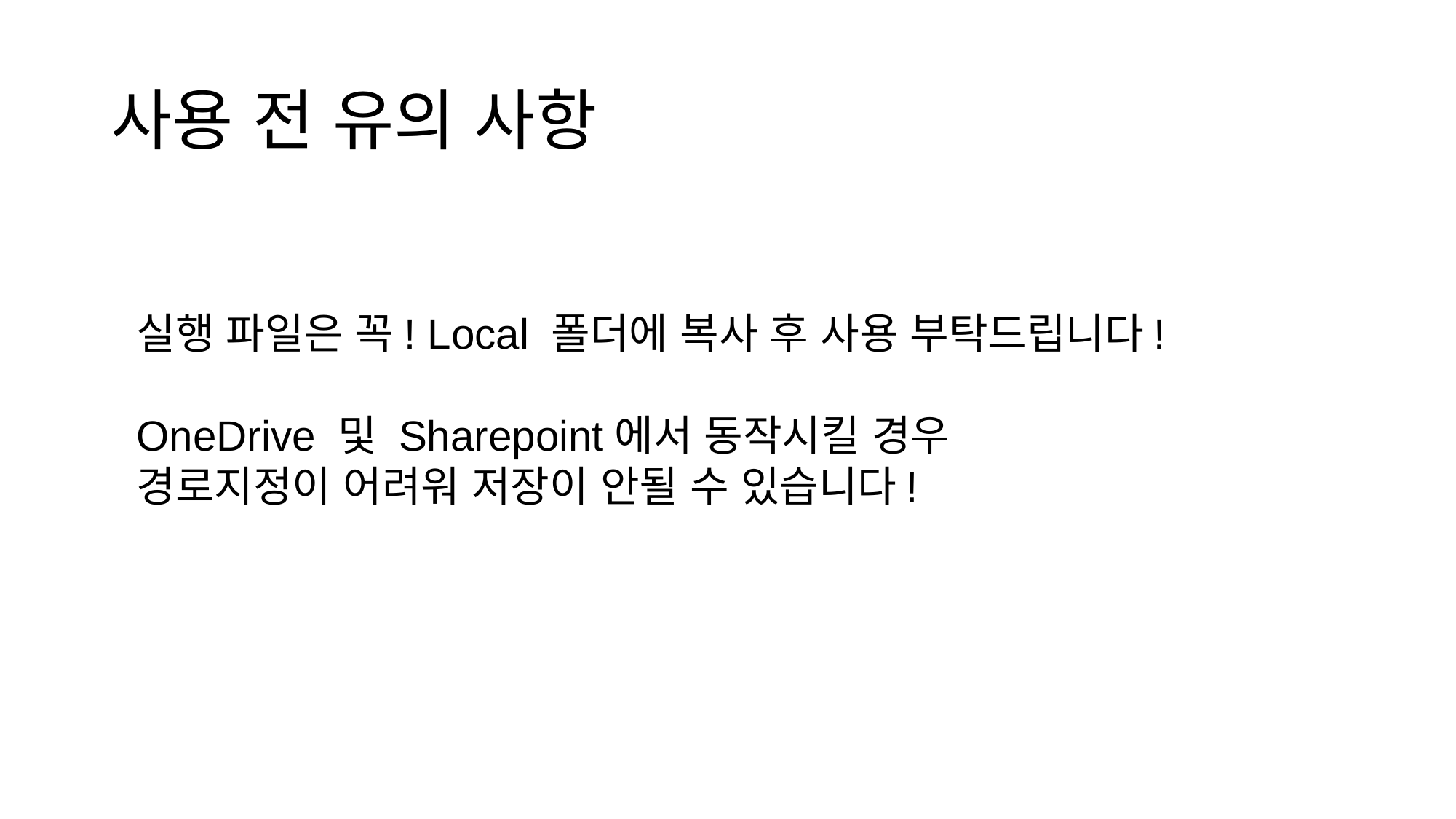

# 사용 전 유의 사항
실행 파일은 꼭! Local 폴더에 복사 후 사용 부탁드립니다!

OneDrive 및 Sharepoint에서 동작시킬 경우
경로지정이 어려워 저장이 안될 수 있습니다!